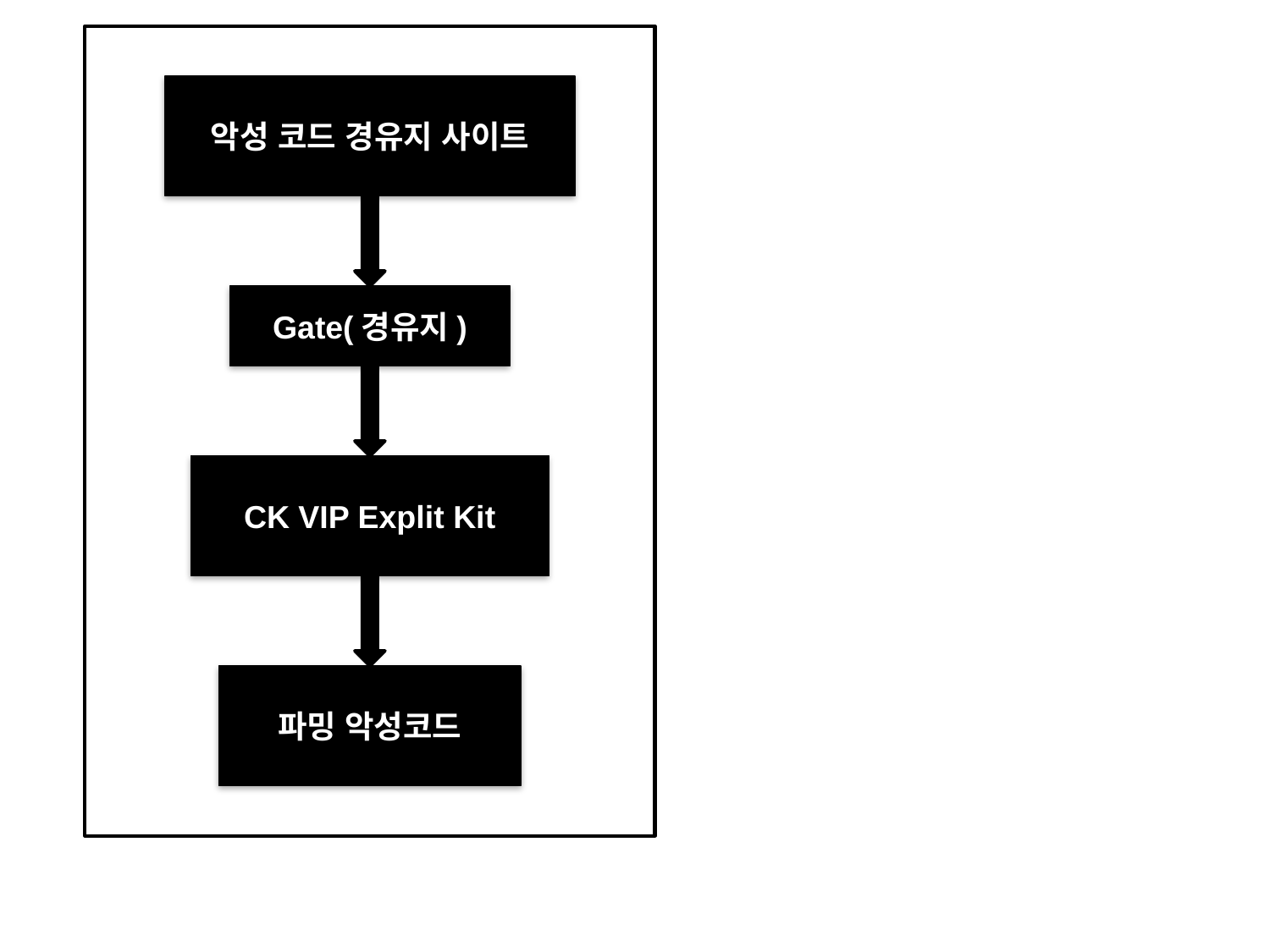

악성 코드 경유지 사이트

Gate(경유지)

CK VIP Explit Kit

파밍 악성코드